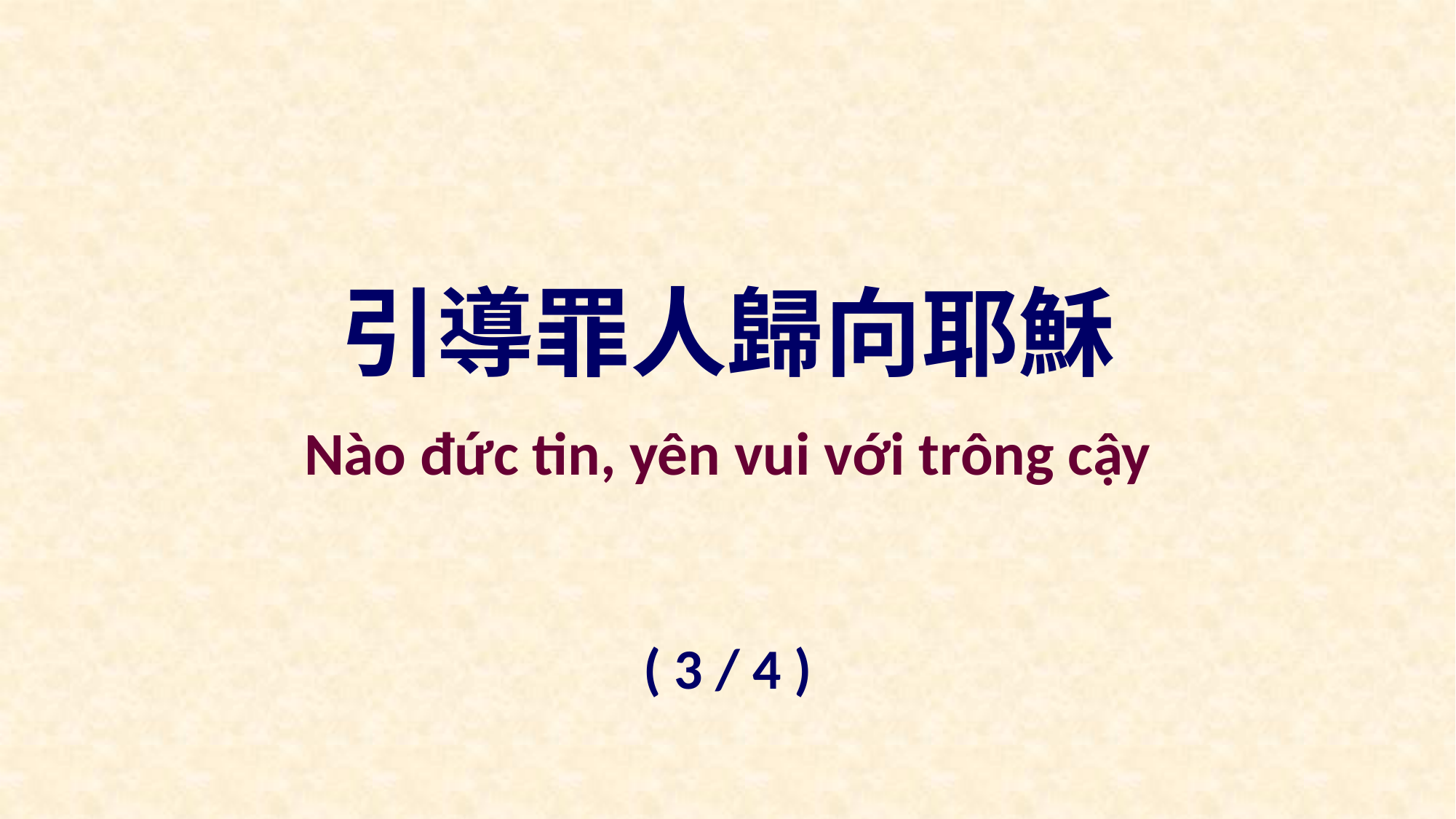

引導罪人歸向耶穌
Nào đức tin, yên vui với trông cậy
( 3 / 4 )